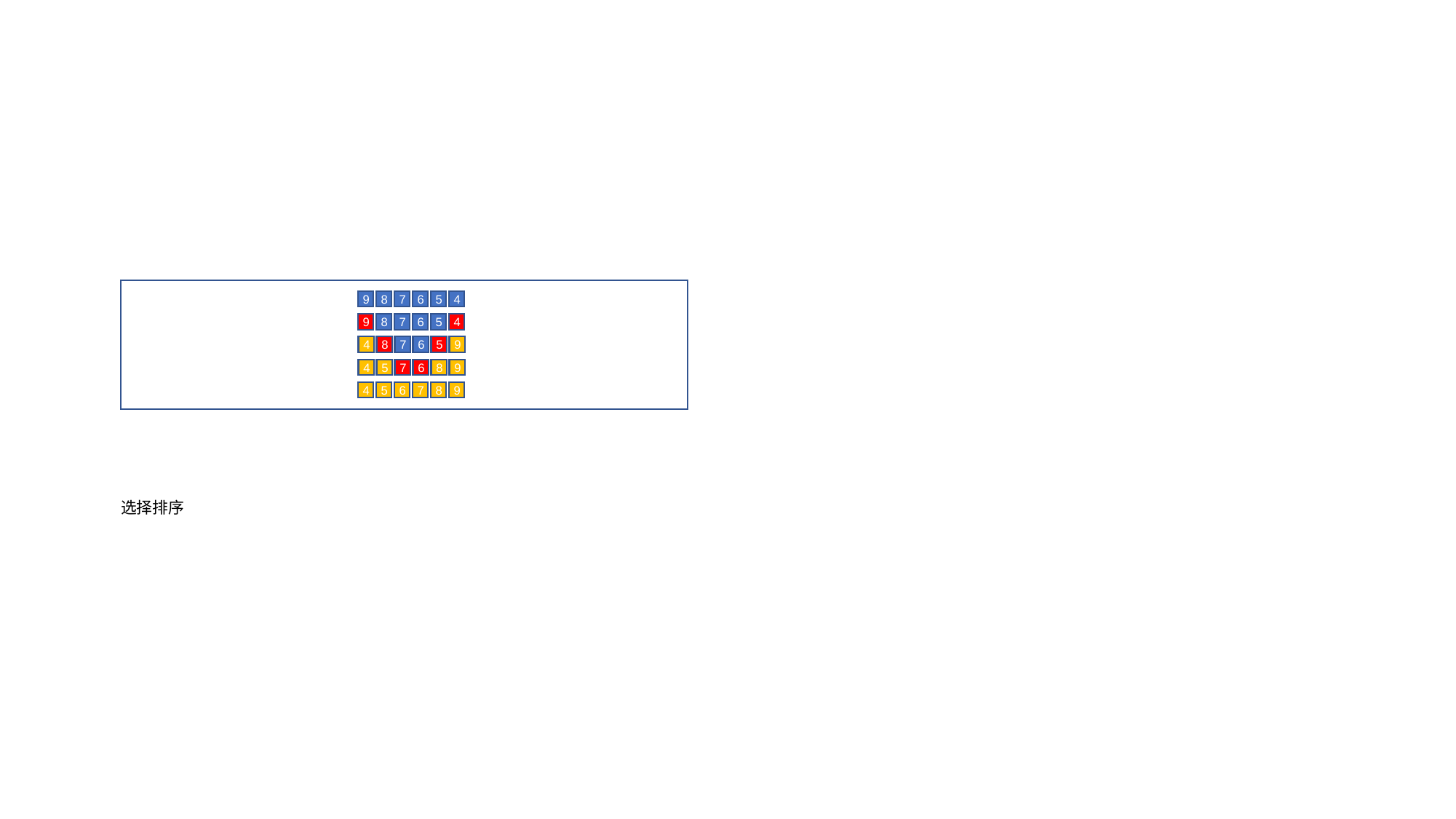

9
8
7
6
5
4
9
8
7
6
5
4
4
8
7
6
5
9
4
5
7
6
8
9
4
5
6
7
8
9
选择排序